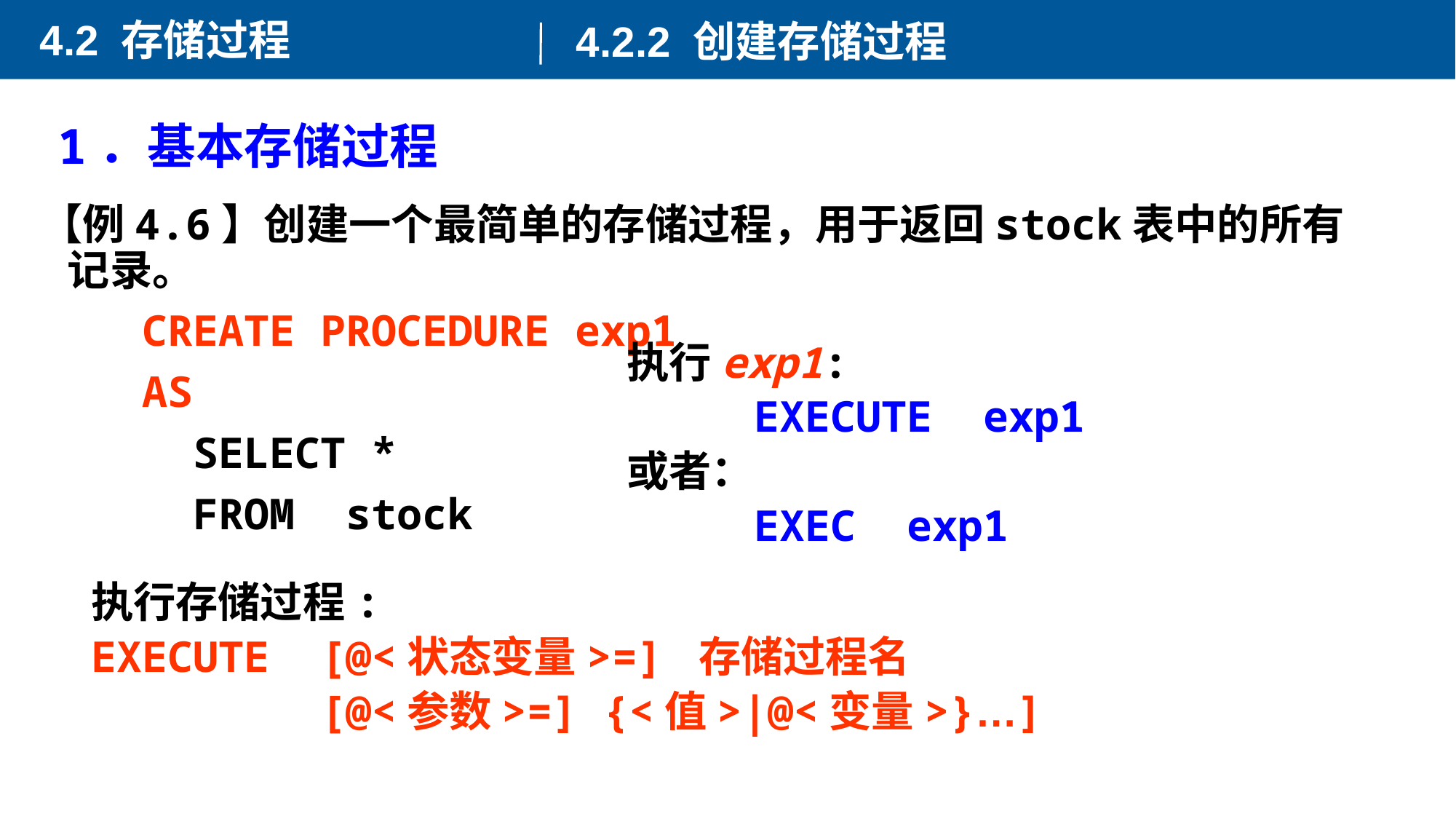

4.2 存储过程
4.2.2 创建存储过程
1．基本存储过程
【例4.6】创建一个最简单的存储过程，用于返回stock表中的所有记录。
    CREATE PROCEDURE exp1
    AS
      SELECT *
      FROM  stock

执行exp1:
     EXECUTE  exp1
或者：
     EXEC  exp1

执行存储过程:
EXECUTE  [@<状态变量>=] 存储过程名
         [@<参数>=] {<值>|@<变量>}…]